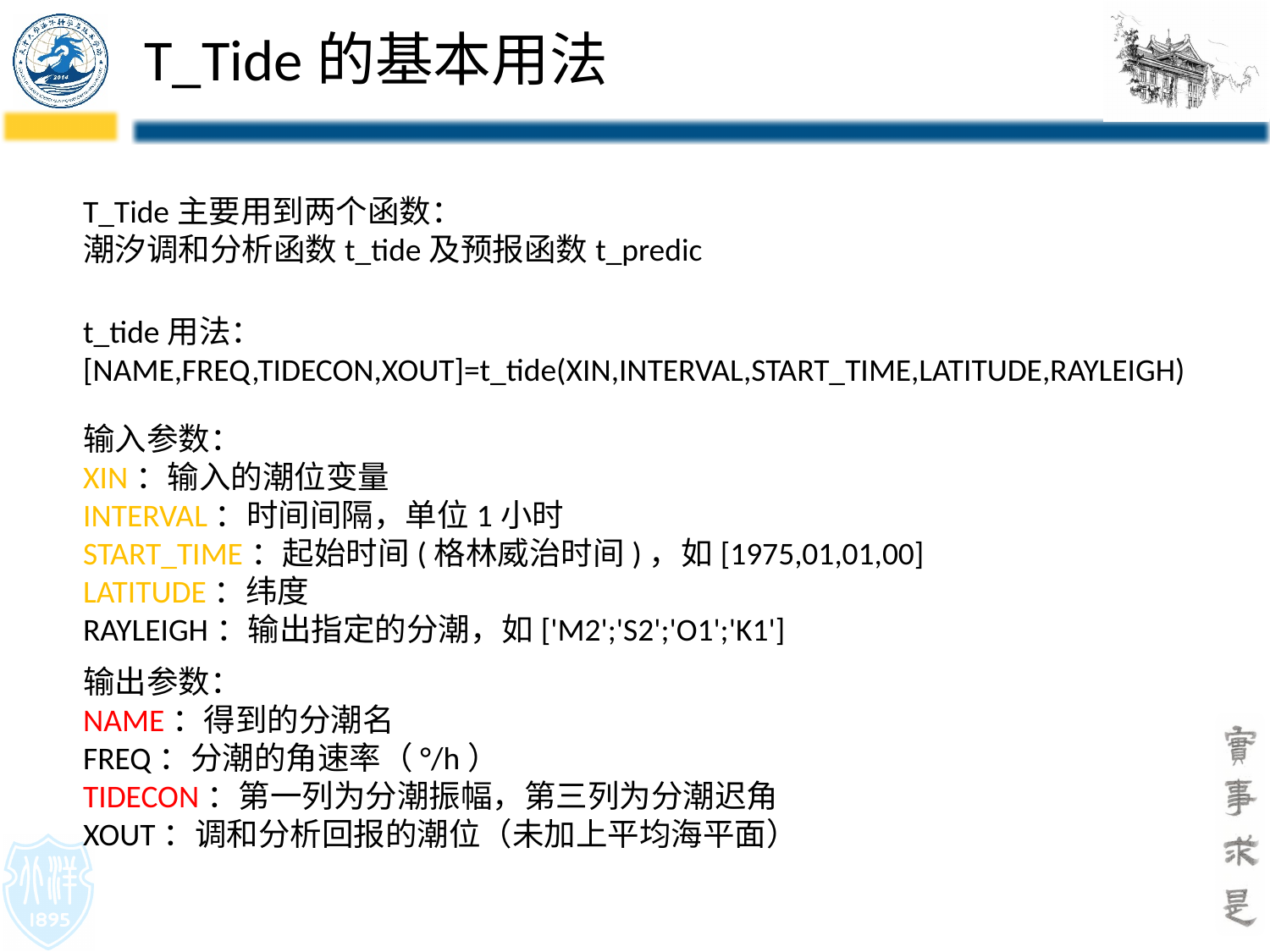

# T_Tide的基本用法
T_Tide主要用到两个函数：
潮汐调和分析函数t_tide及预报函数t_predic
t_tide用法：
[NAME,FREQ,TIDECON,XOUT]=t_tide(XIN,INTERVAL,START_TIME,LATITUDE,RAYLEIGH)
输入参数：
XIN：输入的潮位变量
INTERVAL：时间间隔，单位1小时
START_TIME：起始时间(格林威治时间)，如[1975,01,01,00]
LATITUDE：纬度
RAYLEIGH：输出指定的分潮，如['M2';'S2';'O1';'K1']
输出参数：
NAME：得到的分潮名
FREQ：分潮的角速率（°/h）
TIDECON：第一列为分潮振幅，第三列为分潮迟角
XOUT：调和分析回报的潮位（未加上平均海平面）